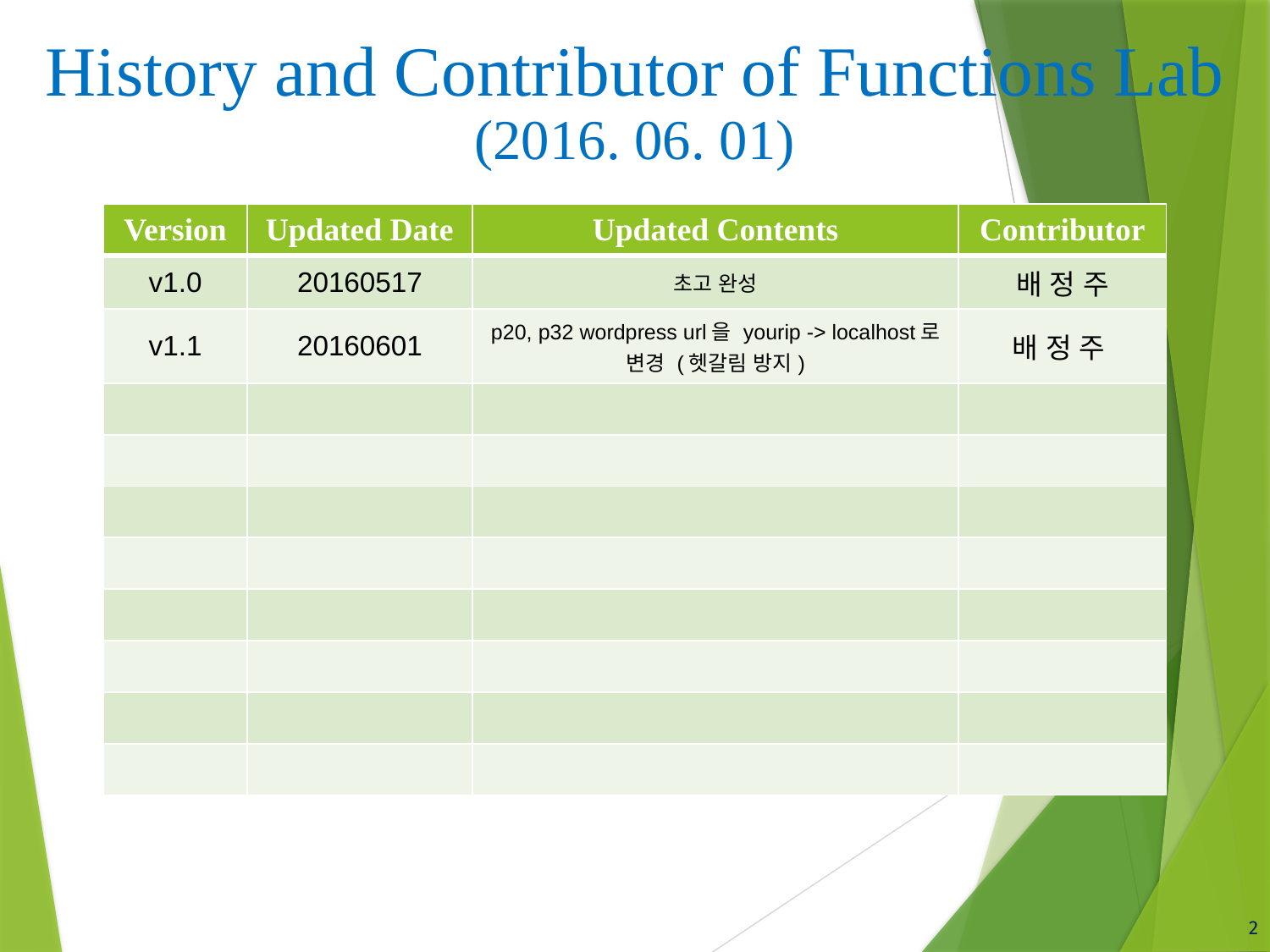

History and Contributor of Functions Lab
(2016. 06. 01)
| Version | Updated Date | Updated Contents | Contributor |
| --- | --- | --- | --- |
| v1.0 | 20160517 | 초고 완성 | 배 정 주 |
| v1.1 | 20160601 | p20, p32 wordpress url을 yourip -> localhost로 변경 (헷갈림 방지) | 배 정 주 |
|  |  |  |  |
|  |  |  |  |
|  |  |  |  |
|  |  |  |  |
|  |  |  |  |
|  |  |  |  |
|  |  |  |  |
|  |  |  |  |
2